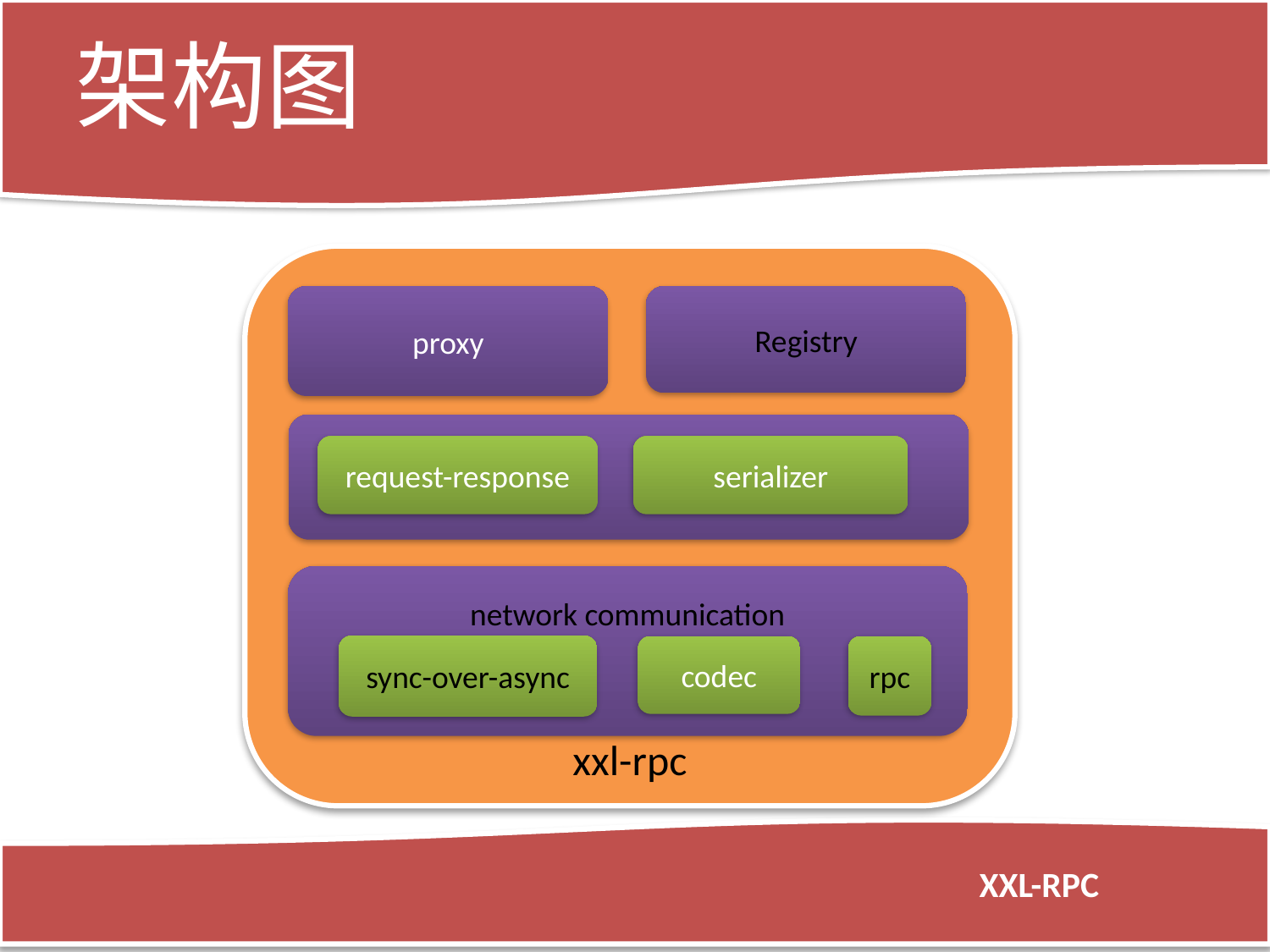

架构图

xxl-rpc
Registry
proxy

request-response
serializer
network communication

sync-over-async
codec
rpc

XXL-RPC